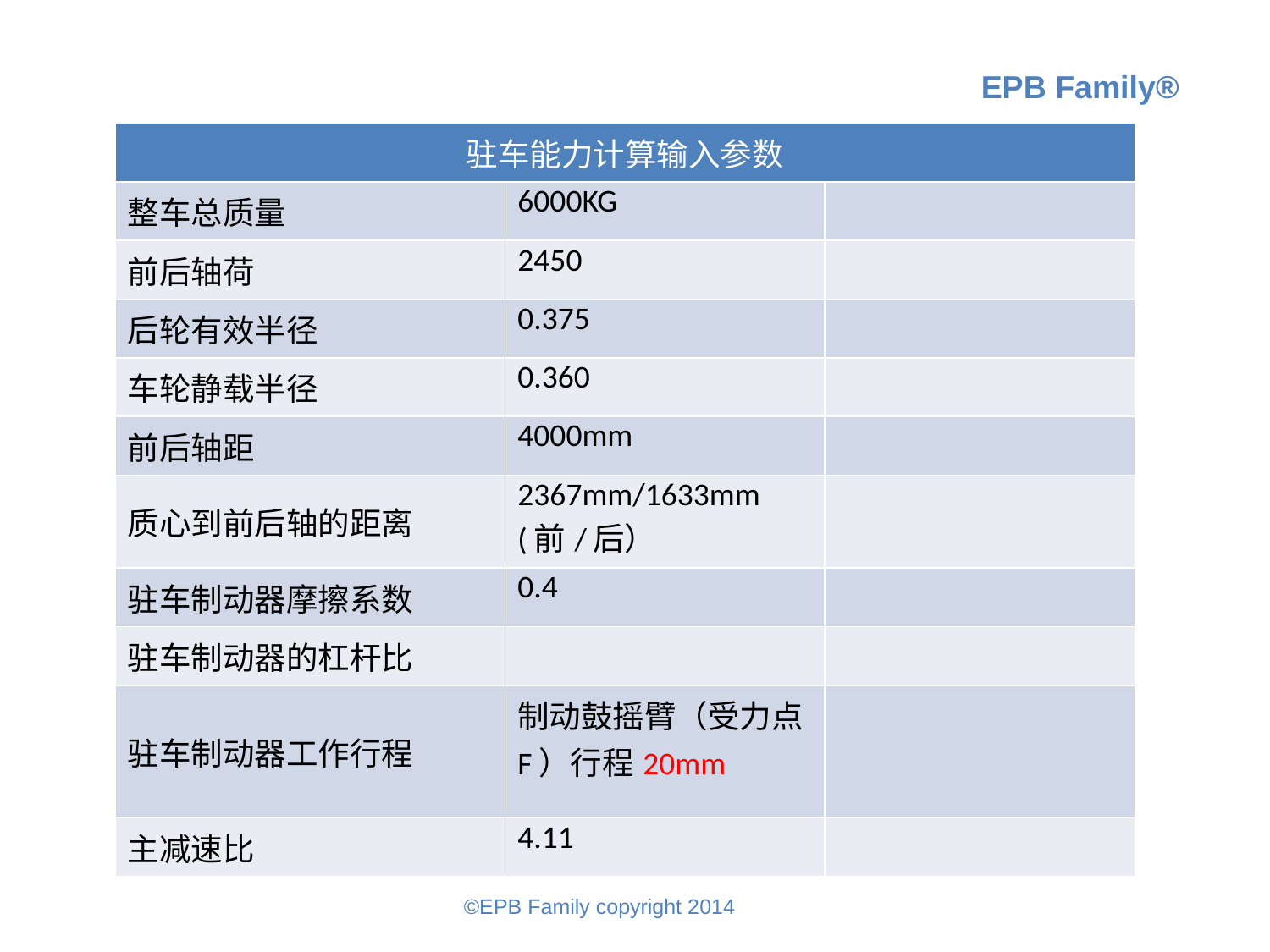

| 驻车能力计算输入参数 |  |  |
| --- | --- | --- |
| 整车总质量 | 6000KG |  |
| 前后轴荷 | 2450 |  |
| 后轮有效半径 | 0.375 |  |
| 车轮静载半径 | 0.360 |  |
| 前后轴距 | 4000mm |  |
| 质心到前后轴的距离 | 2367mm/1633mm (前/后） |  |
| 驻车制动器摩擦系数 | 0.4 |  |
| 驻车制动器的杠杆比 |  |  |
| 驻车制动器工作行程 | 制动鼓摇臂（受力点F）行程20mm |  |
| 主减速比 | 4.11 |  |